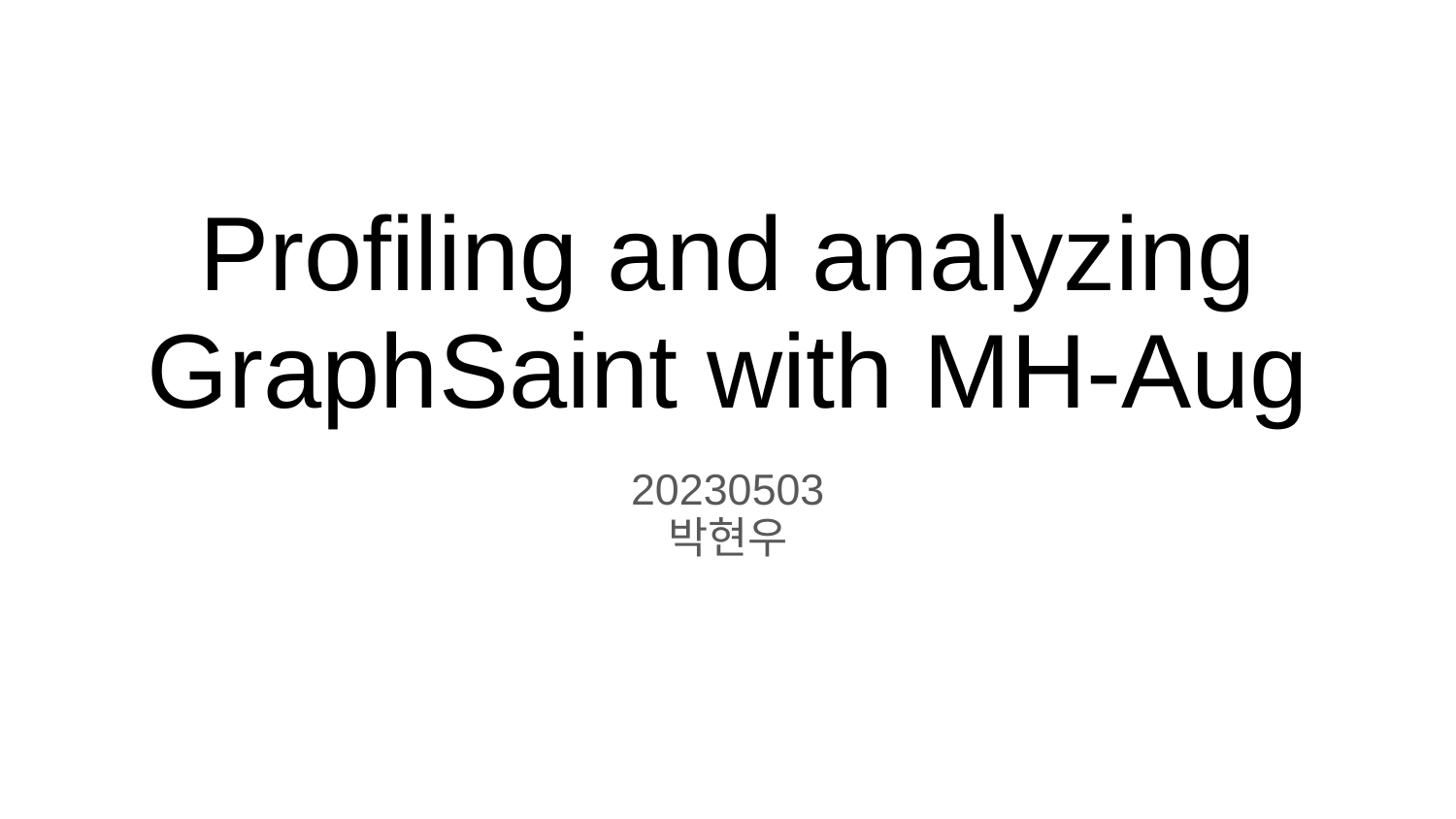

# Profiling and analyzing GraphSaint with MH-Aug
20230503
박현우